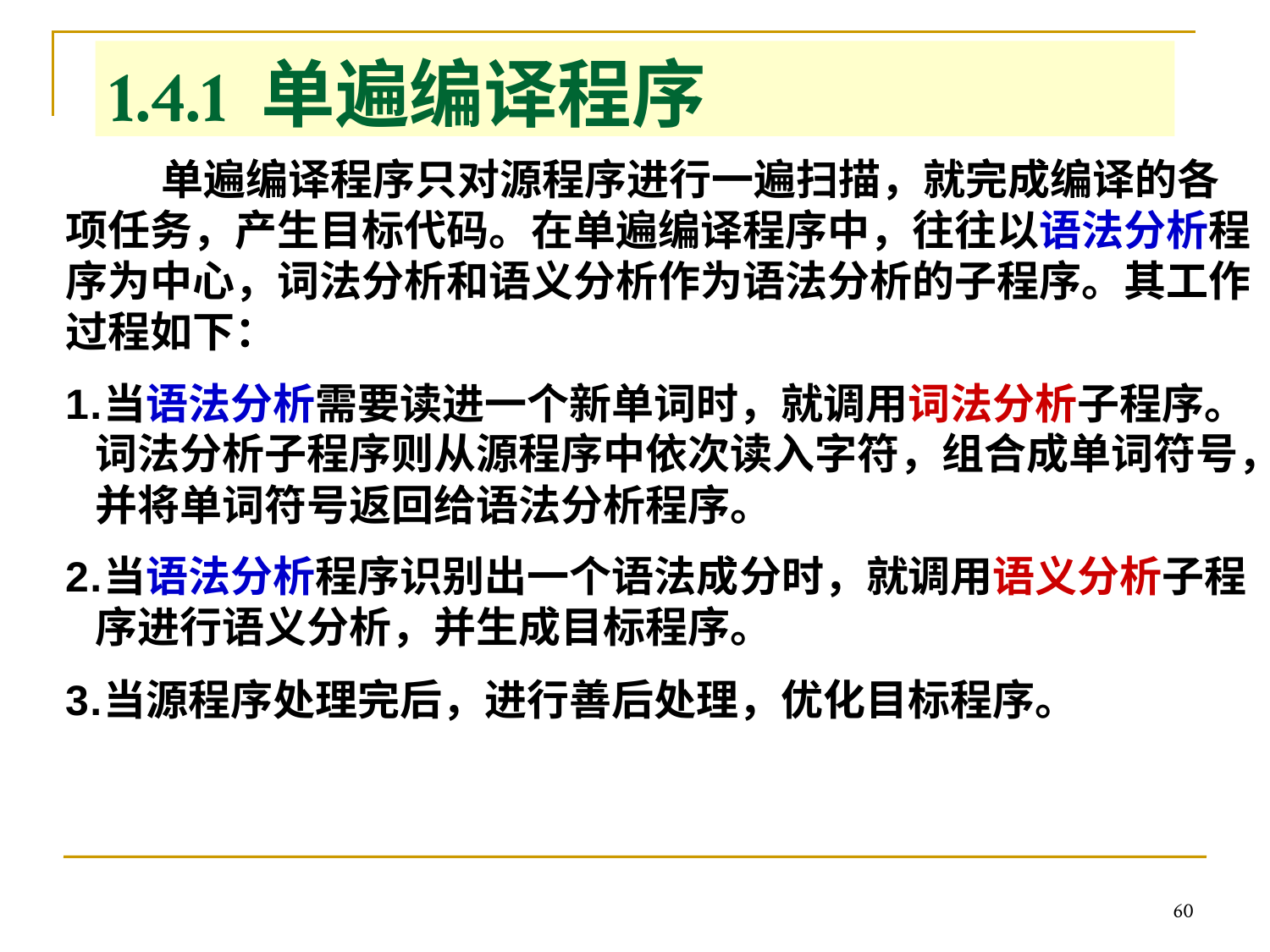

# 1.4.1 单遍编译程序
         单遍编译程序只对源程序进行一遍扫描，就完成编译的各项任务，产生目标代码。在单遍编译程序中，往往以语法分析程序为中心，词法分析和语义分析作为语法分析的子程序。其工作过程如下：
当语法分析需要读进一个新单词时，就调用词法分析子程序。词法分析子程序则从源程序中依次读入字符，组合成单词符号，并将单词符号返回给语法分析程序。
当语法分析程序识别出一个语法成分时，就调用语义分析子程序进行语义分析，并生成目标程序。
当源程序处理完后，进行善后处理，优化目标程序。

60